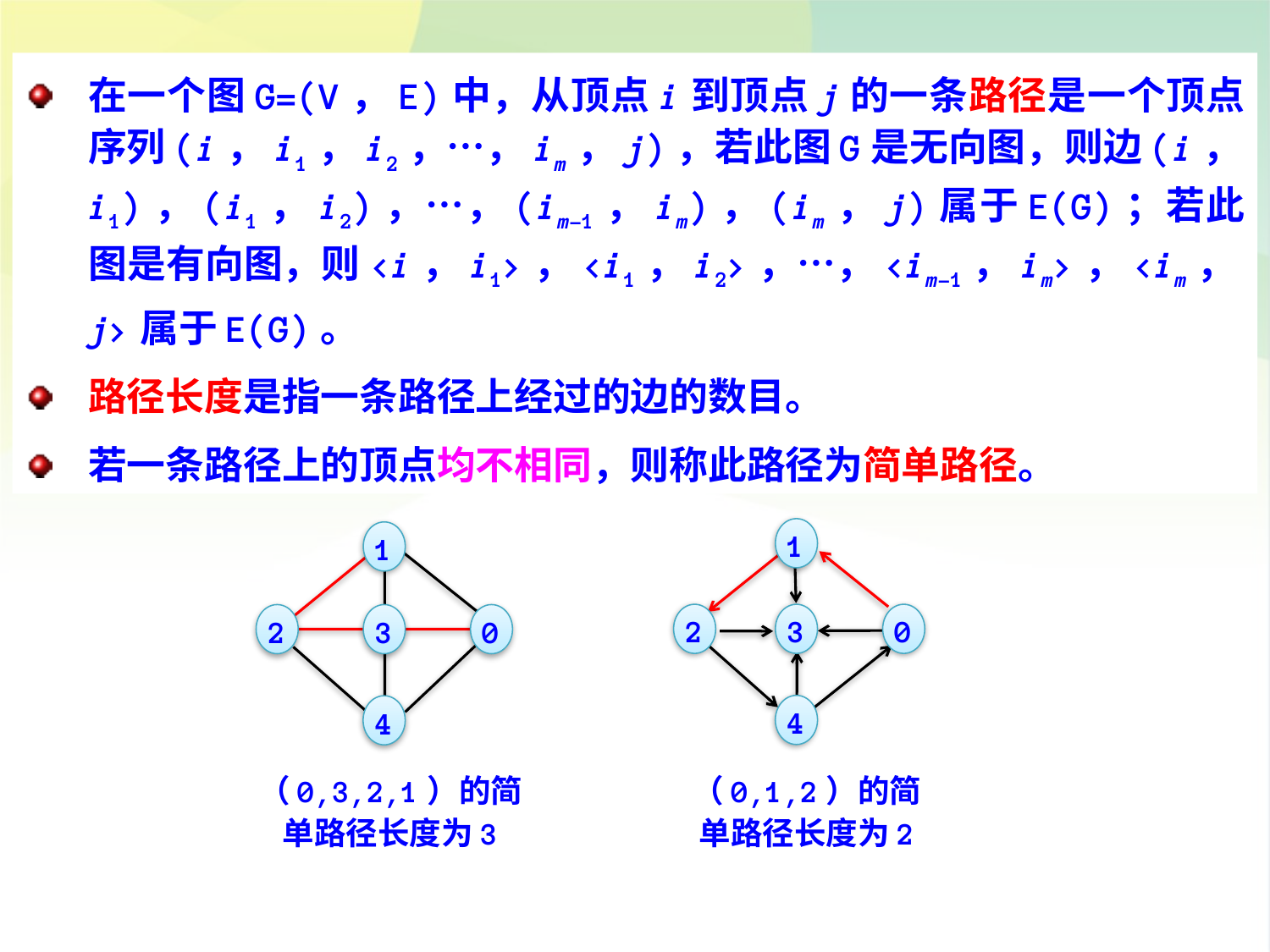

在一个图G=(V，E)中，从顶点i到顶点j的一条路径是一个顶点序列(i，i1，i2，…，im，j)，若此图G是无向图，则边(i，i1)，(i1，i2)，…，(im-1，im)，(im，j)属于E(G)；若此图是有向图，则<i，i1>，<i1，i2>，…，<im-1，im>，<im，j>属于E(G)。
路径长度是指一条路径上经过的边的数目。
若一条路径上的顶点均不相同，则称此路径为简单路径。
1
1

2
3
0
2
3
0

4
4
（0,3,2,1）的简单路径长度为3
（0,1,2）的简单路径长度为2